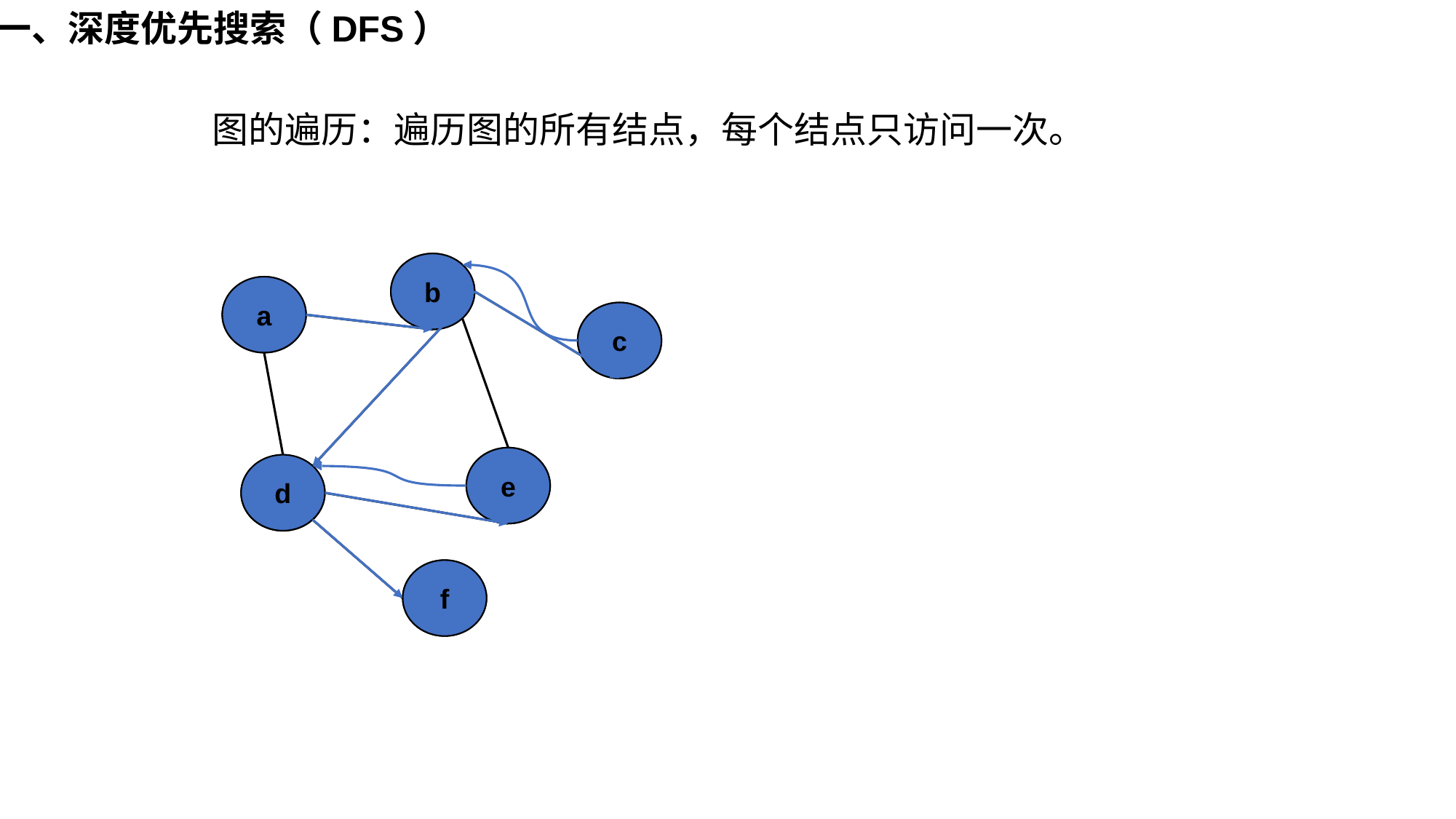

一、深度优先搜索（DFS）
图的遍历：遍历图的所有结点，每个结点只访问一次。
b
b
a
c
e
d
f
a
c
e
d
f